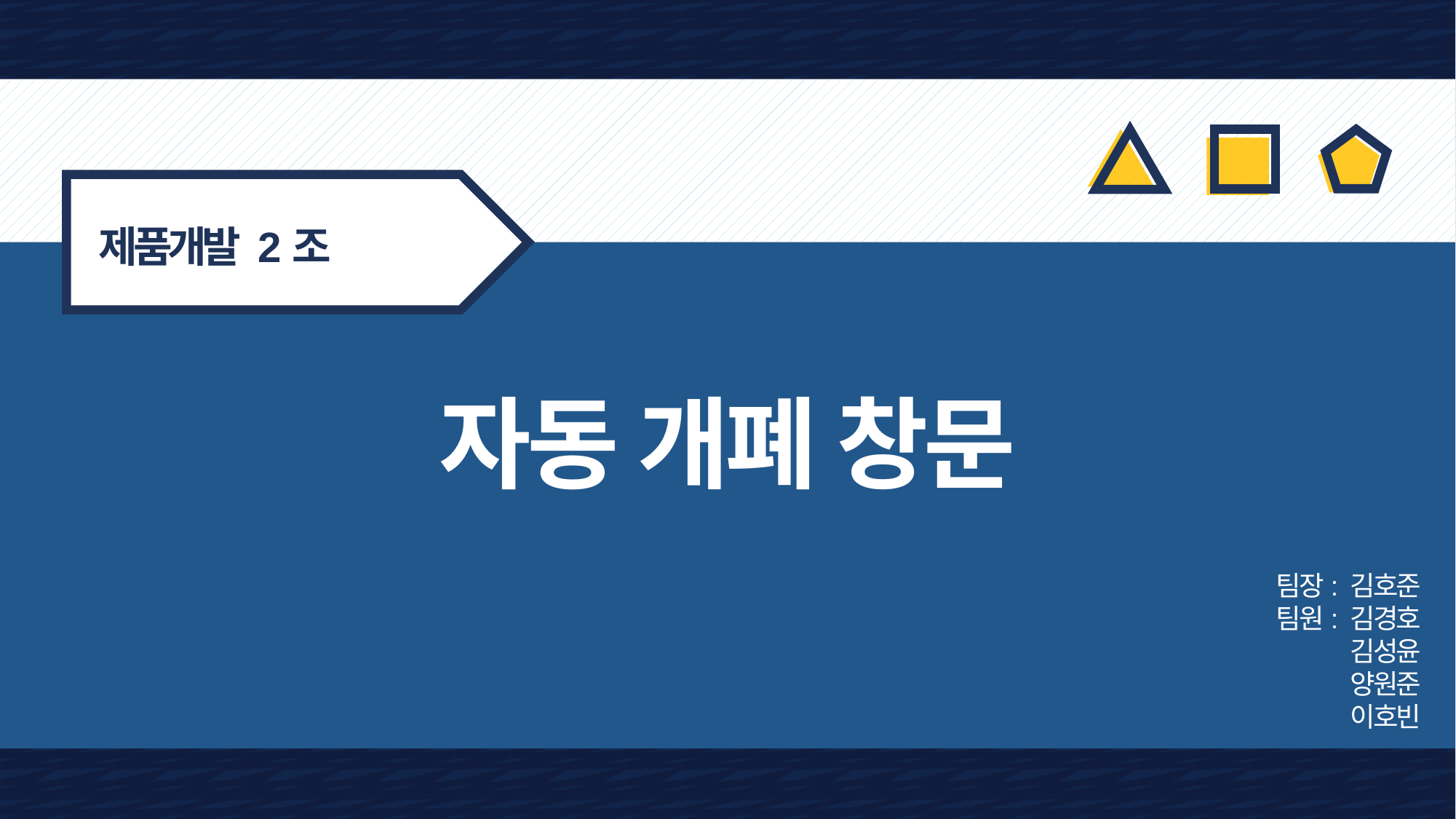

제품개발 2조

자동 개폐 창문
팀장: 김호준
팀원: 김경호
김성윤
양원준
이호빈